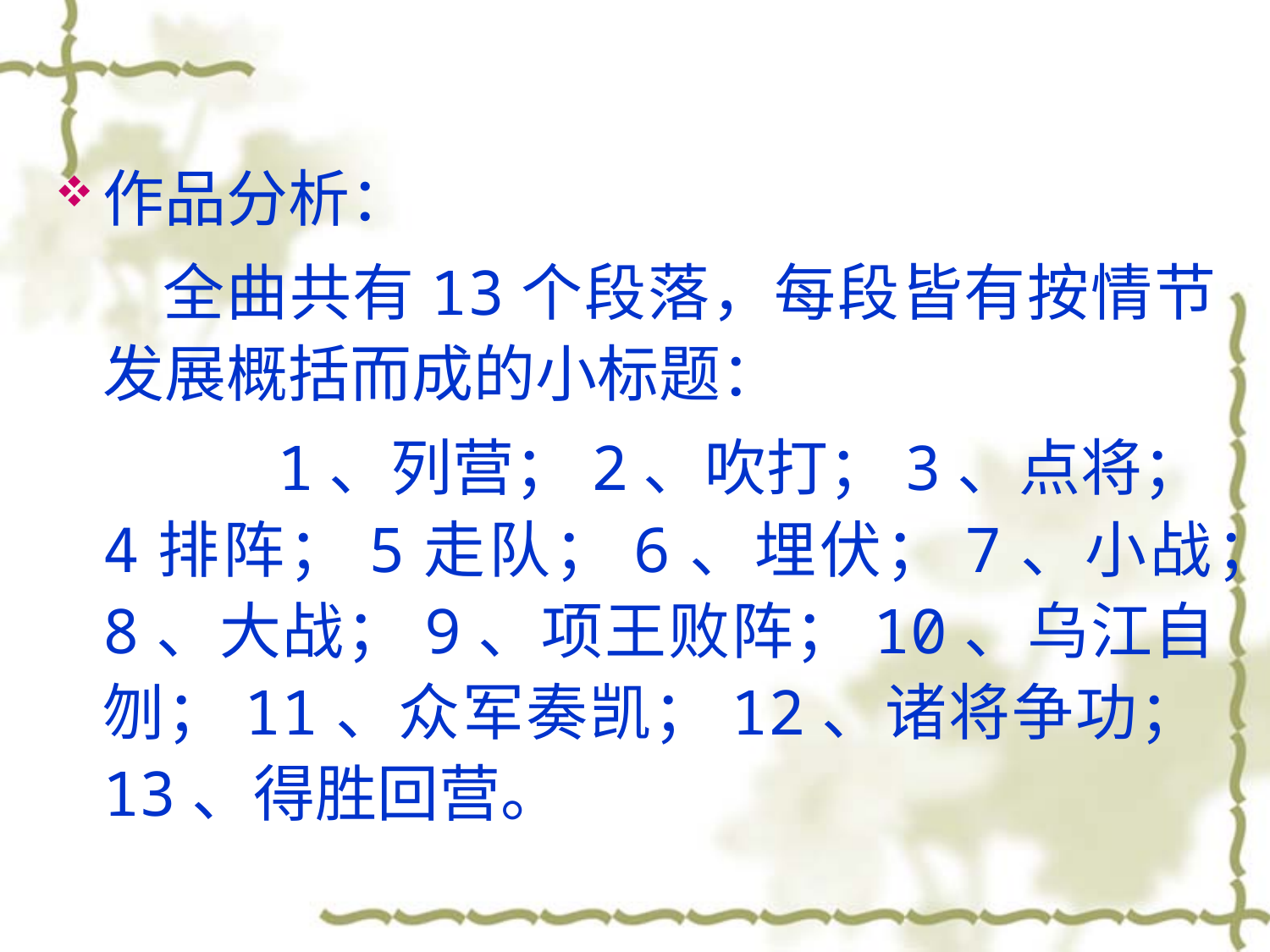

# 作品分析：
      全曲共有13个段落，每段皆有按情节发展概括而成的小标题：
      1、列营；2、吹打；3、点将；4排阵；5走队；6、埋伏；7、小战；8、大战；9、项王败阵；10、乌江自刎；11、众军奏凯；12、诸将争功；13、得胜回营。